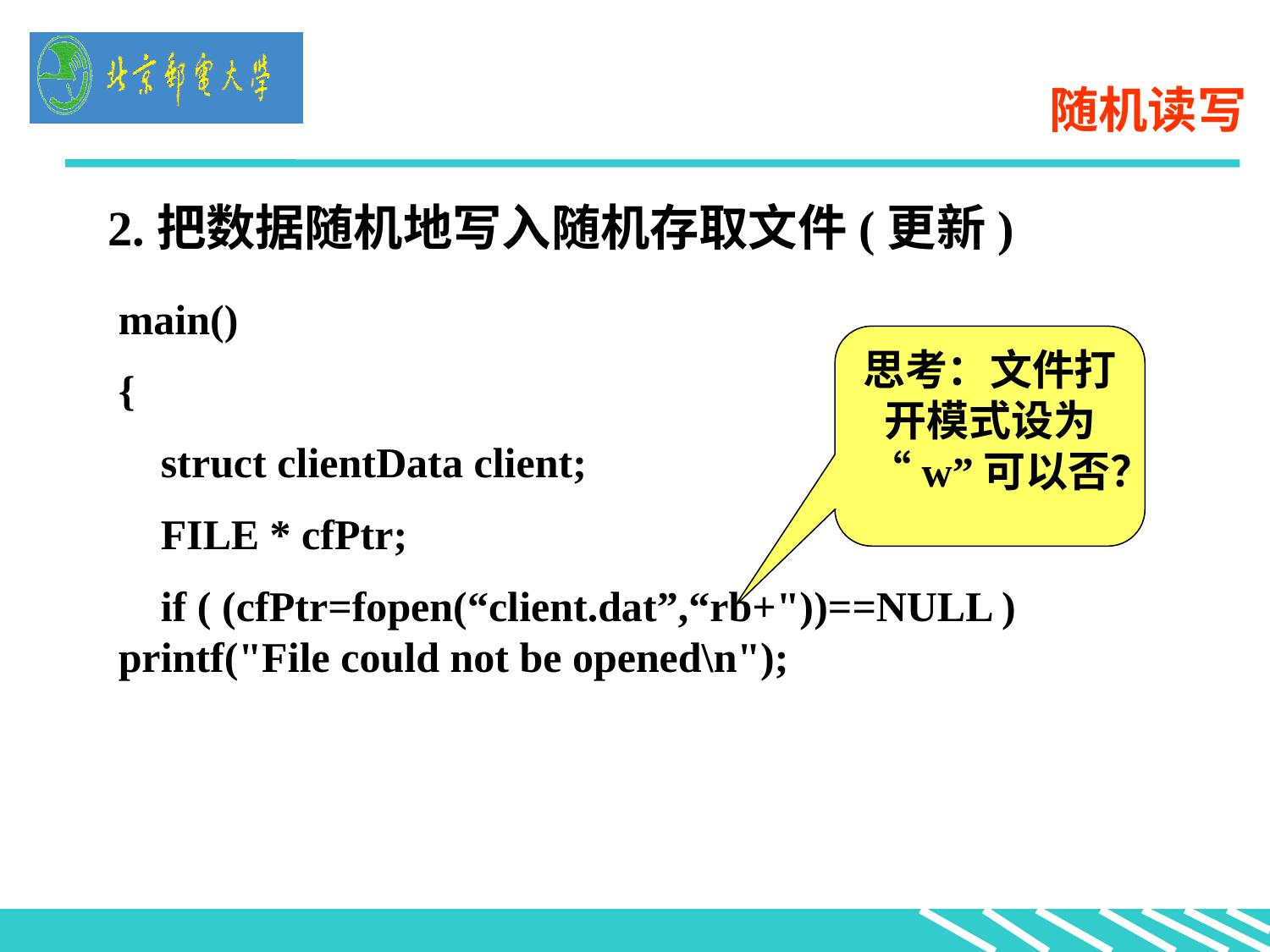

# 随机读写
2.把数据随机地写入随机存取文件(更新)
main()
{
    struct clientData client;
    FILE * cfPtr;
    if ( (cfPtr=fopen(“client.dat”,“rb+"))==NULL ) 	printf("File could not be opened\n");

思考：文件打开模式设为“w”可以否？
59